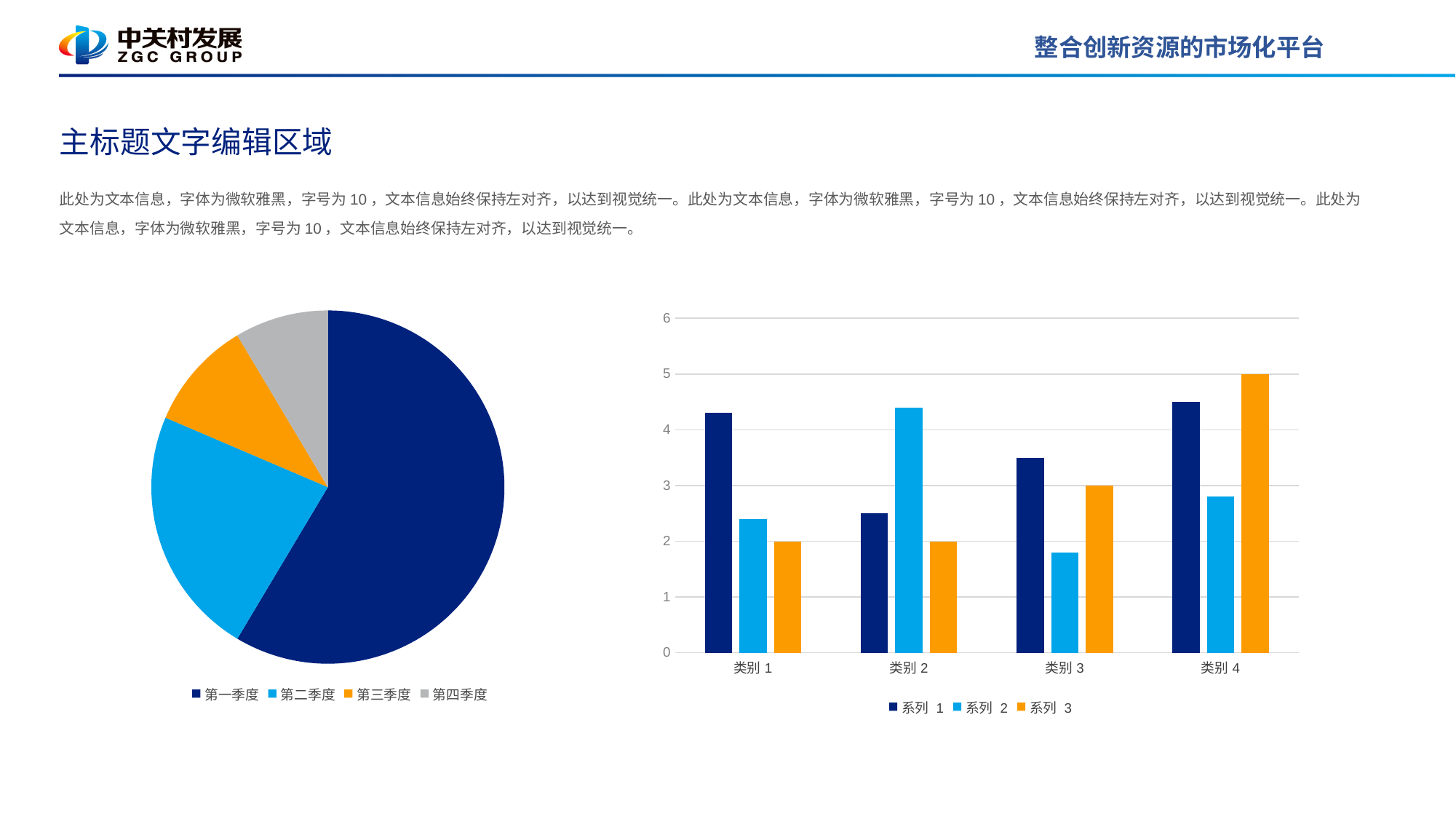

主标题文字编辑区域
此处为文本信息，字体为微软雅黑，字号为10，文本信息始终保持左对齐，以达到视觉统一。此处为文本信息，字体为微软雅黑，字号为10，文本信息始终保持左对齐，以达到视觉统一。此处为文本信息，字体为微软雅黑，字号为10，文本信息始终保持左对齐，以达到视觉统一。

### Chart

| Category | 销售额 |
|---|---|
| 第一季度 | 8.2 |
| 第二季度 | 3.2 |
| 第三季度 | 1.4 |
| 第四季度 | 1.2 |

### Chart

| Category | 系列 1 | 系列 2 | 系列 3 |
|---|---|---|---|
| 类别1 | 4.3 | 2.4 | 2.0 |
| 类别2 | 2.5 | 4.4 | 2.0 |
| 类别3 | 3.5 | 1.8 | 3.0 |
| 类别4 | 4.5 | 2.8 | 5.0 |